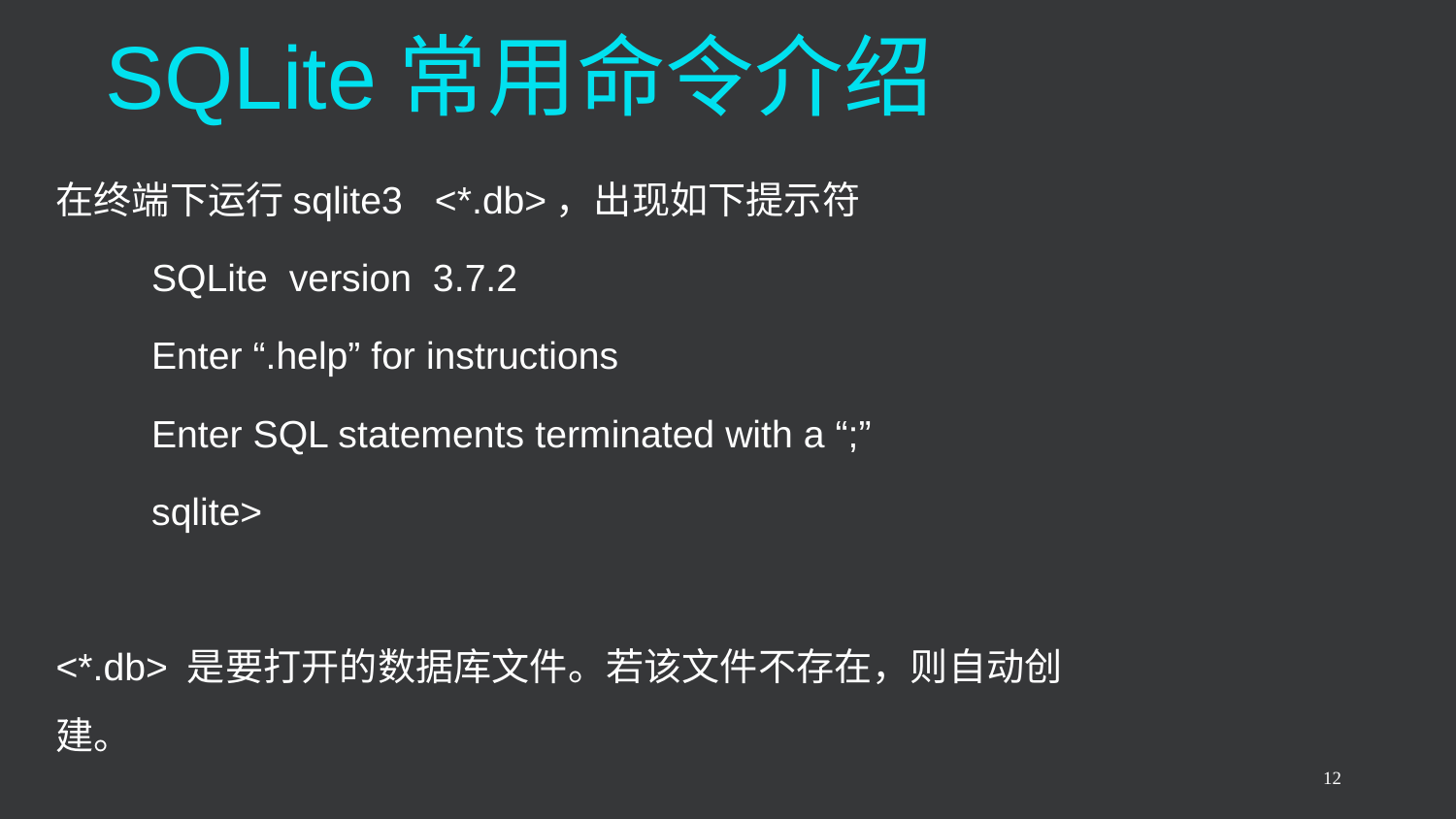

# SQLite常用命令介绍
在终端下运行sqlite3   <*.db>，出现如下提示符
SQLite  version  3.7.2
Enter “.help” for instructions
Enter SQL statements terminated with a “;”
sqlite>

<*.db> 是要打开的数据库文件。若该文件不存在，则自动创建。
12